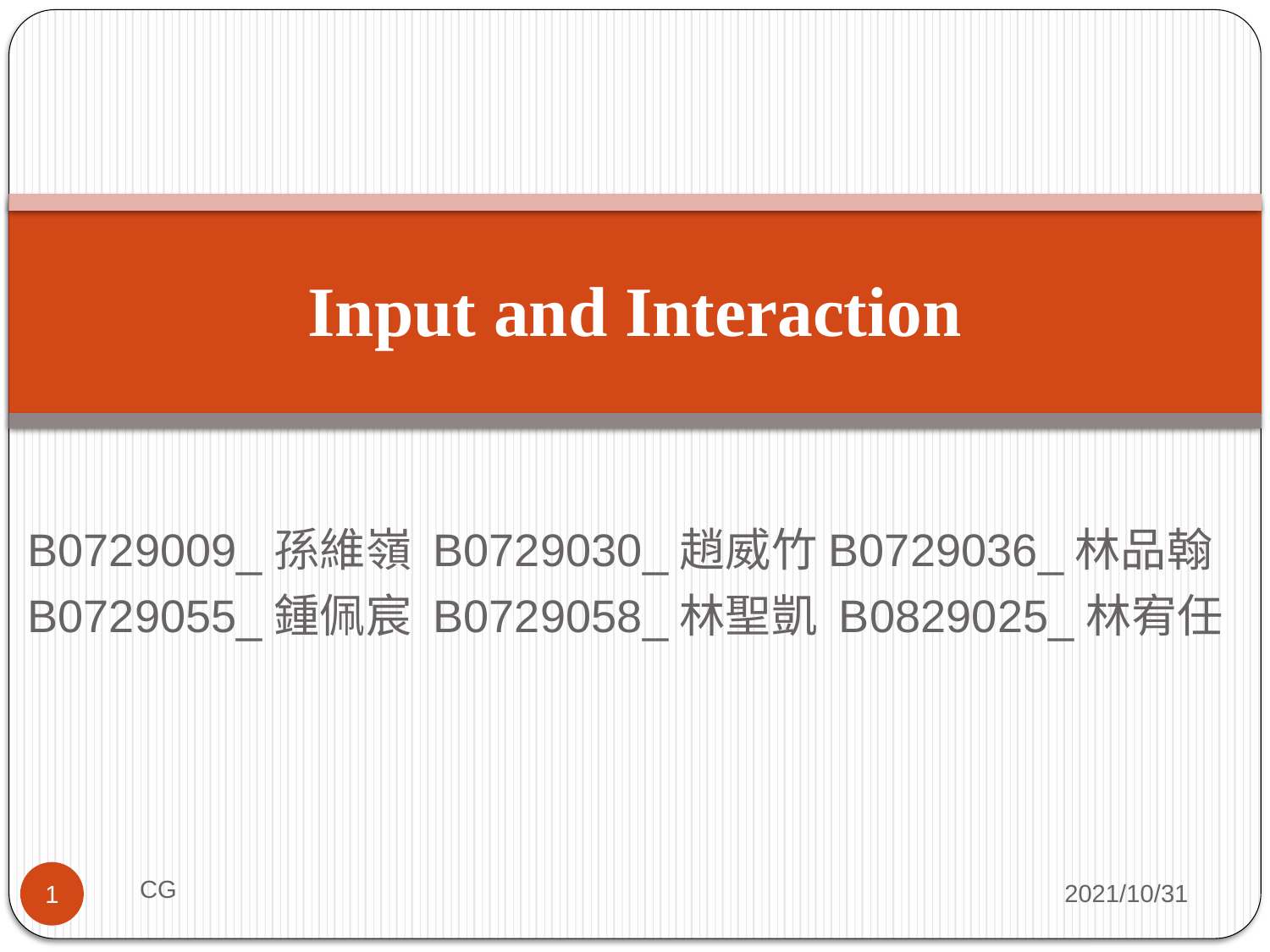

# Input and Interaction

B0729009_孫維嶺 B0729030_趙威竹B0729036_林品翰
B0729055_鍾佩宸 B0729058_林聖凱 B0829025_林宥任

CG
2021/10/31
1